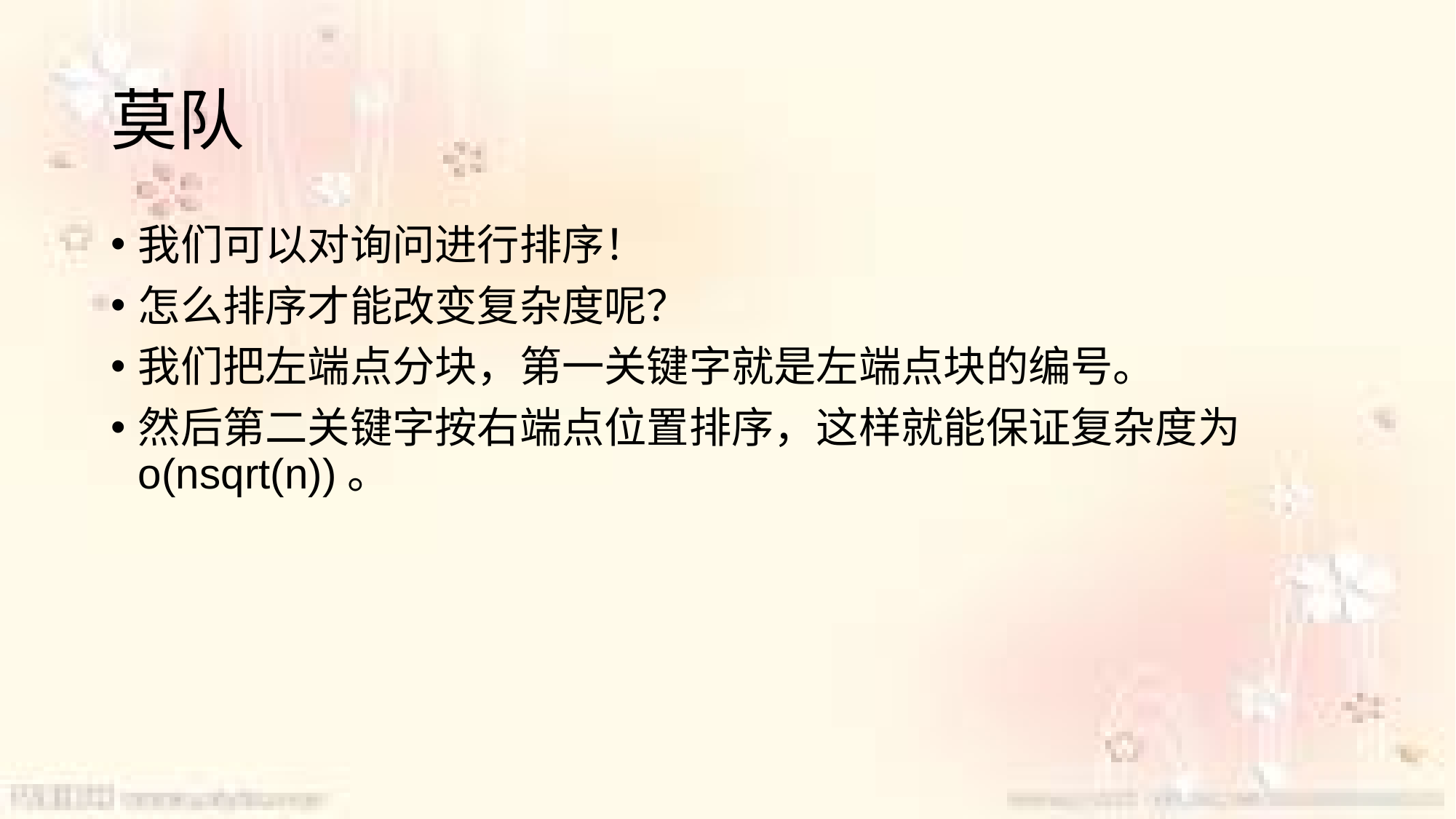

# 莫队
我们可以对询问进行排序！
怎么排序才能改变复杂度呢？
我们把左端点分块，第一关键字就是左端点块的编号。
然后第二关键字按右端点位置排序，这样就能保证复杂度为o(nsqrt(n))。